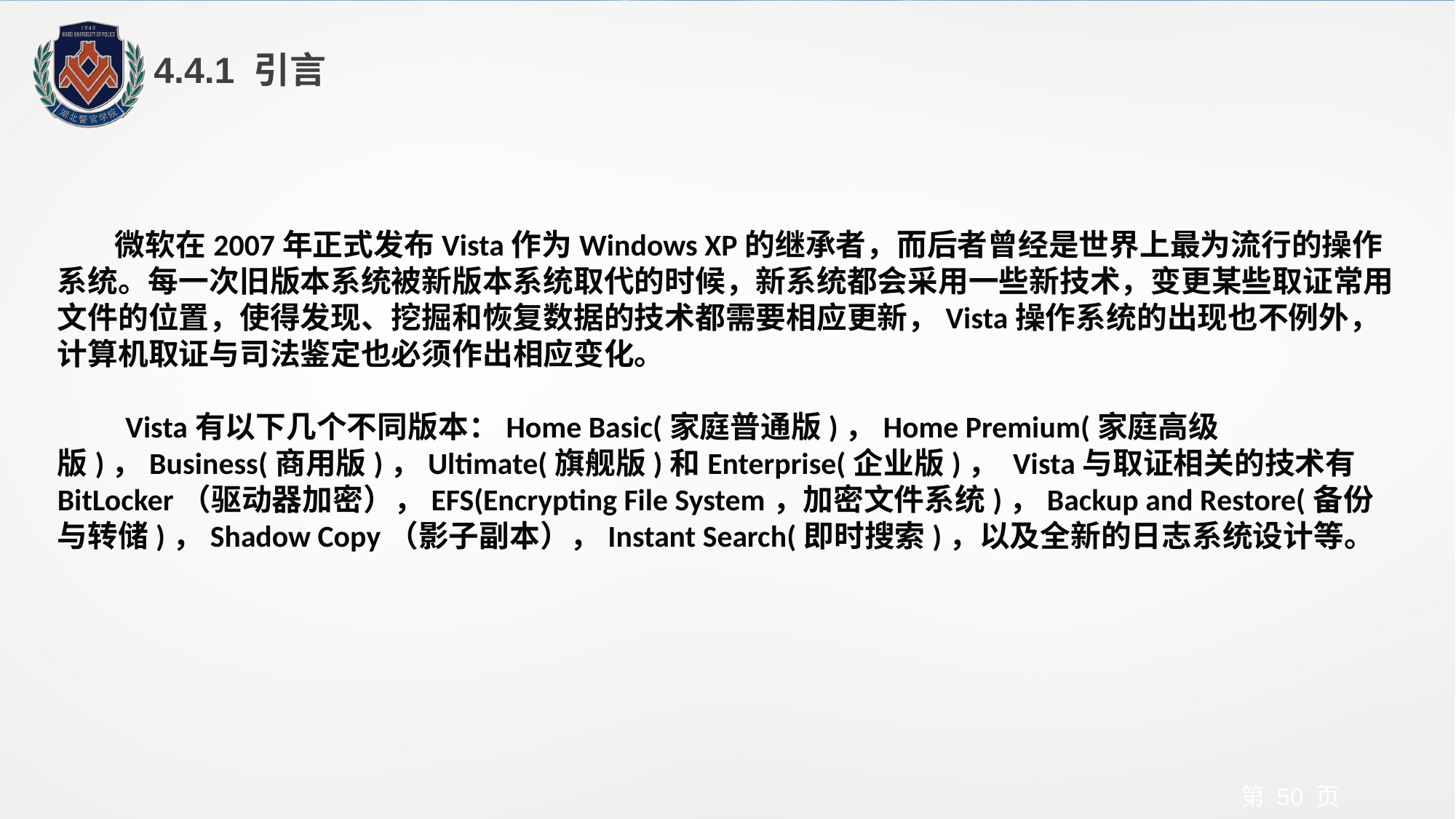

4.4.1 引言
　　微软在2007年正式发布Vista作为Windows XP的继承者，而后者曾经是世界上最为流行的操作系统。每一次旧版本系统被新版本系统取代的时候，新系统都会采用一些新技术，变更某些取证常用文件的位置，使得发现、挖掘和恢复数据的技术都需要相应更新，Vista操作系统的出现也不例外，计算机取证与司法鉴定也必须作出相应变化。

　　Vista有以下几个不同版本：Home Basic(家庭普通版)，Home Premium(家庭高级版)，Business(商用版)，Ultimate(旗舰版)和Enterprise(企业版)， Vista与取证相关的技术有BitLocker（驱动器加密），EFS(Encrypting File System，加密文件系统)，Backup and Restore(备份与转储)，Shadow Copy（影子副本），Instant Search(即时搜索)，以及全新的日志系统设计等。